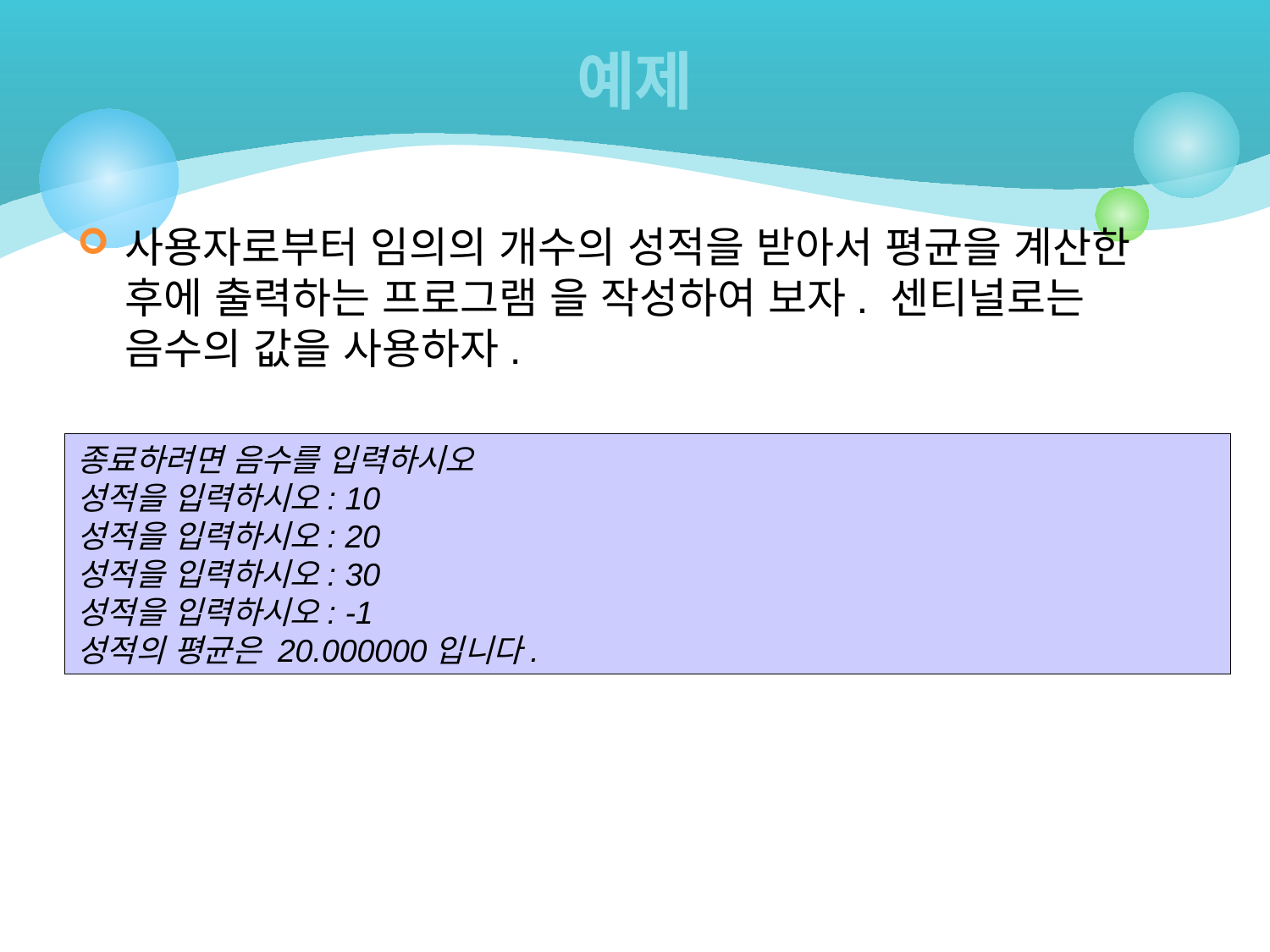

# 예제
사용자로부터 임의의 개수의 성적을 받아서 평균을 계산한 후에 출력하는 프로그램 을 작성하여 보자. 센티널로는 음수의 값을 사용하자.
종료하려면 음수를 입력하시오
성적을 입력하시오: 10
성적을 입력하시오: 20
성적을 입력하시오: 30
성적을 입력하시오: -1
성적의 평균은 20.000000입니다.